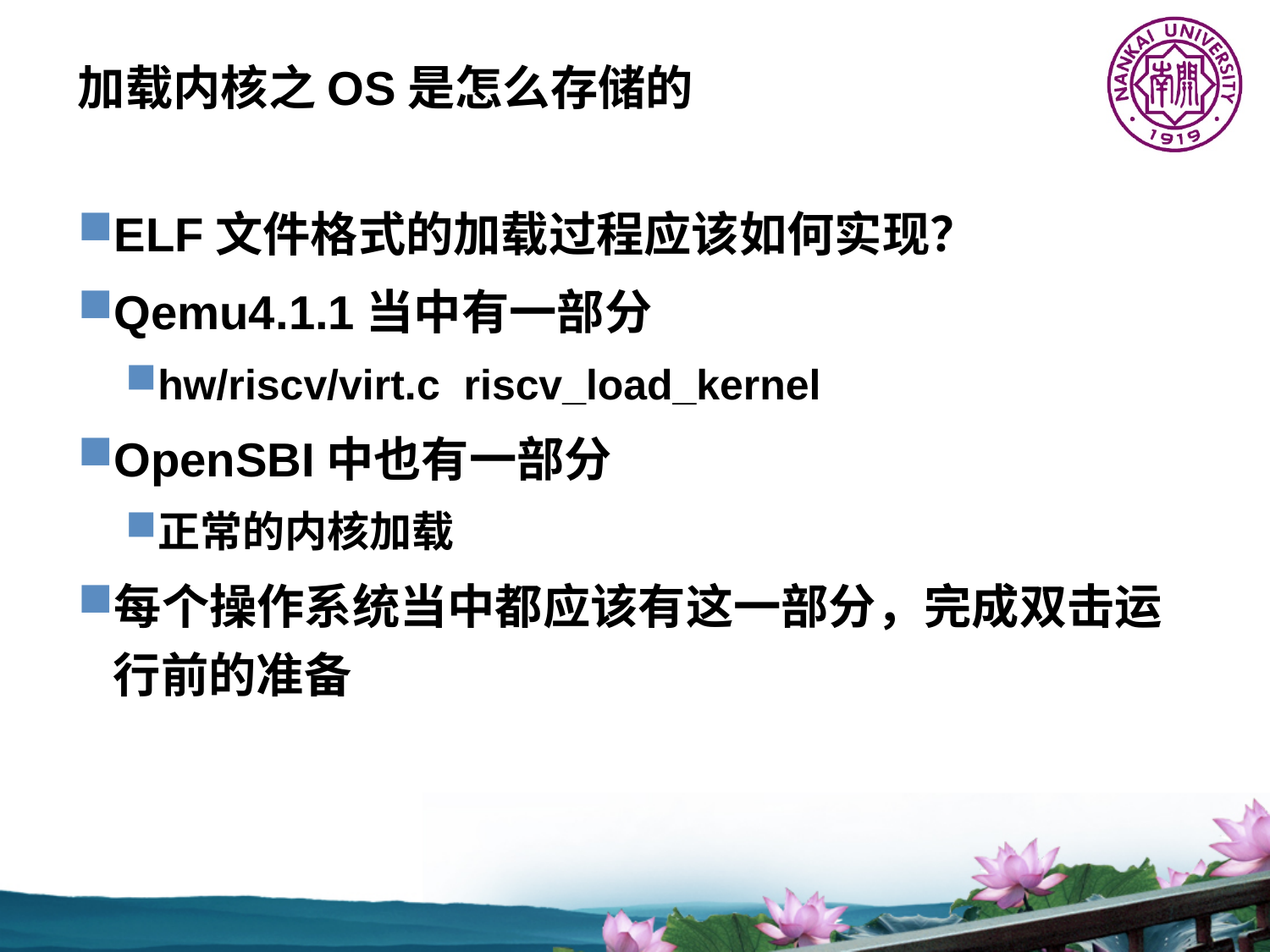

# 加载内核之OS是怎么存储的
ELF文件格式的加载过程应该如何实现？
Qemu4.1.1当中有一部分
hw/riscv/virt.c  riscv_load_kernel
OpenSBI中也有一部分
正常的内核加载
每个操作系统当中都应该有这一部分，完成双击运行前的准备